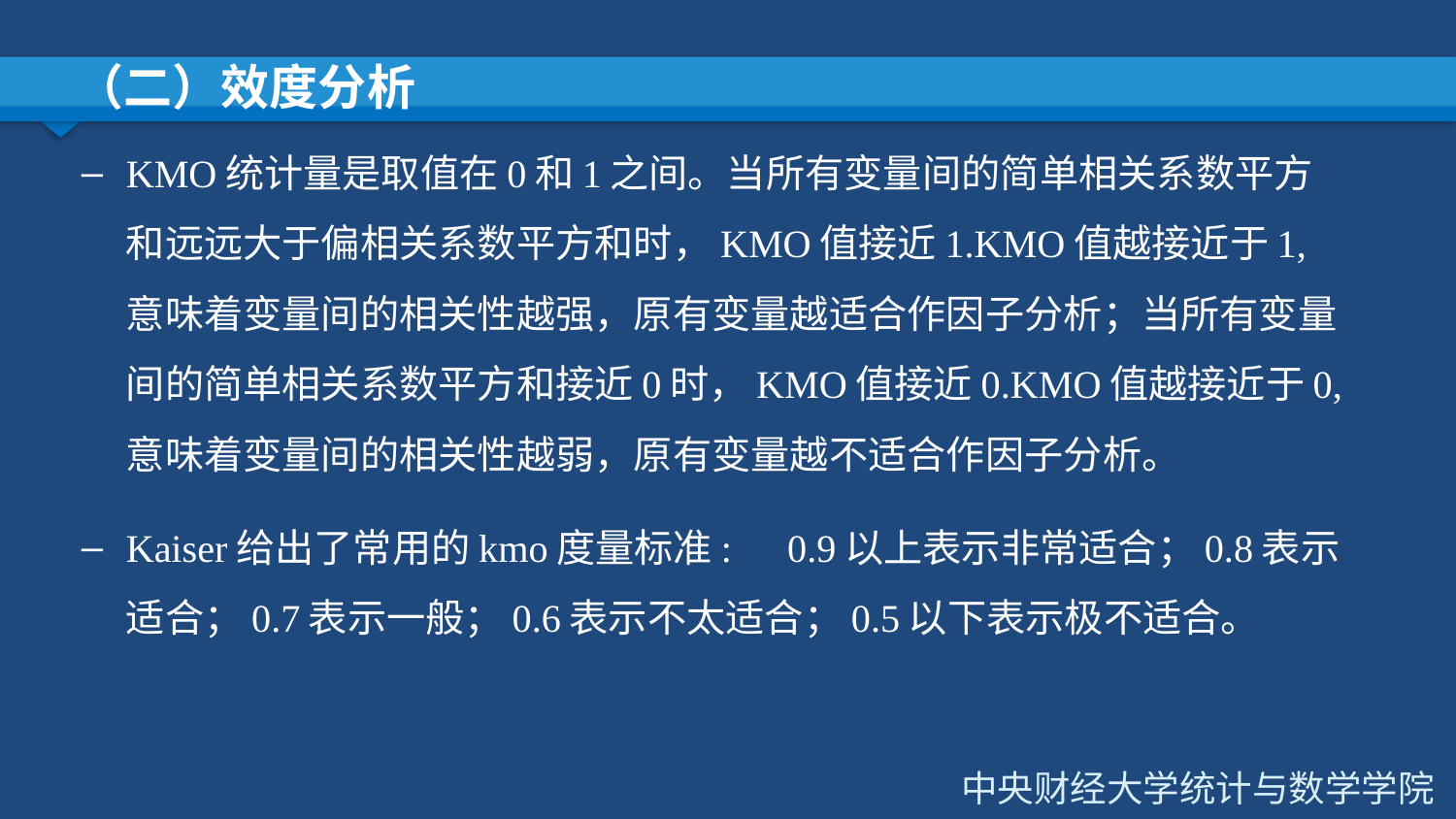

# （二）效度分析
KMO统计量是取值在0和1之间。当所有变量间的简单相关系数平方和远远大于偏相关系数平方和时，KMO值接近1.KMO值越接近于1,意味着变量间的相关性越强，原有变量越适合作因子分析；当所有变量间的简单相关系数平方和接近0时，KMO值接近0.KMO值越接近于0,意味着变量间的相关性越弱，原有变量越不适合作因子分析。
Kaiser给出了常用的kmo度量标准:　0.9以上表示非常适合；0.8表示适合；0.7表示一般；0.6表示不太适合；0.5以下表示极不适合。